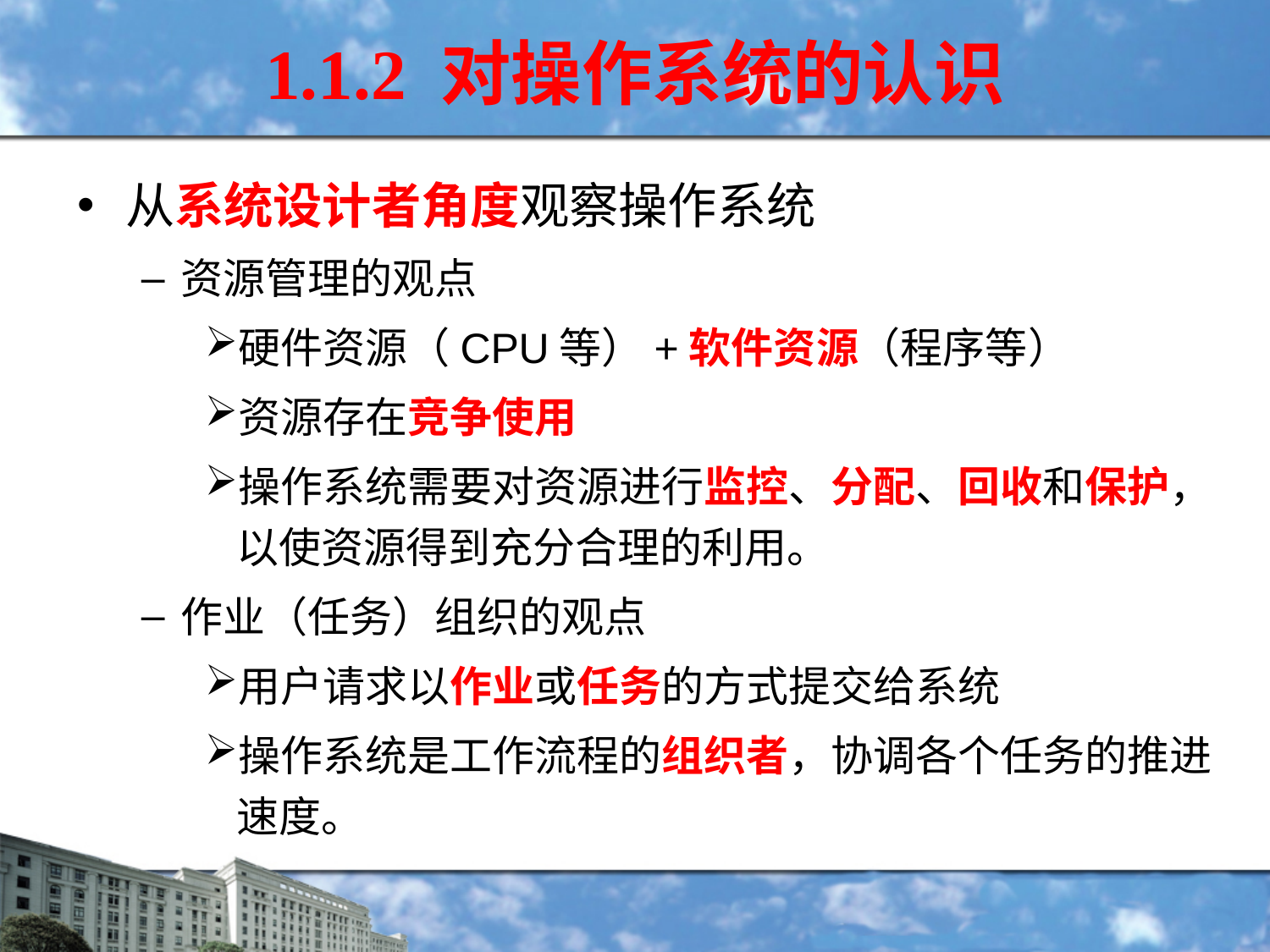

# 1.1.2 对操作系统的认识
从系统设计者角度观察操作系统
资源管理的观点
硬件资源（CPU等）+软件资源（程序等）
资源存在竞争使用
操作系统需要对资源进行监控、分配、回收和保护，以使资源得到充分合理的利用。
作业（任务）组织的观点
用户请求以作业或任务的方式提交给系统
操作系统是工作流程的组织者，协调各个任务的推进速度。